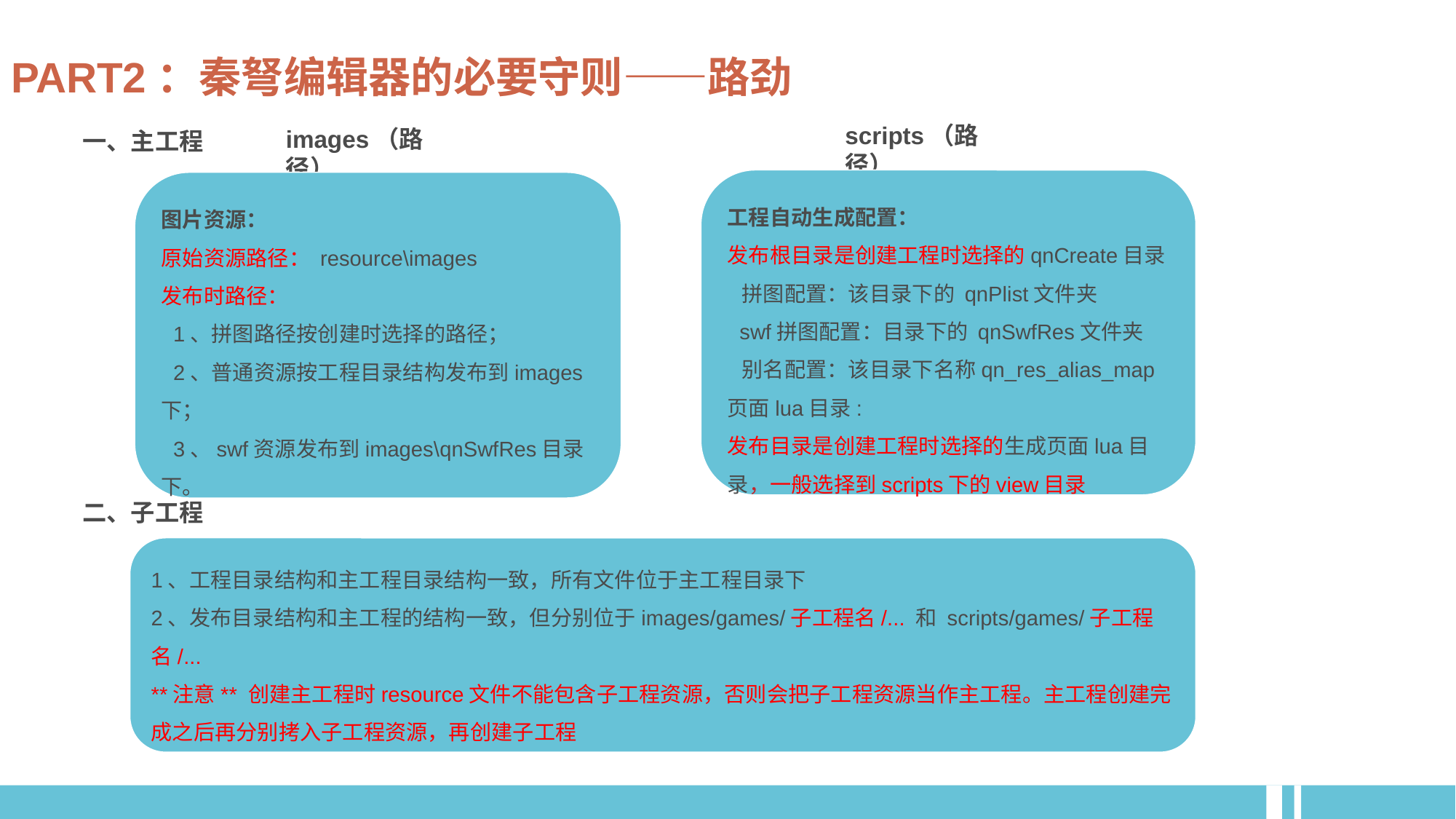

# PART2：秦弩编辑器的必要守则——路劲
一、主工程

二、子工程
scripts（路径）
images（路径）
工程自动生成配置：
发布根目录是创建工程时选择的qnCreate目录
  拼图配置：该目录下的 qnPlist文件夹
  swf拼图配置：目录下的 qnSwfRes文件夹
  别名配置：该目录下名称qn_res_alias_map
页面lua目录:
发布目录是创建工程时选择的生成页面lua目录，一般选择到scripts下的view目录
图片资源：
原始资源路径： resource\images
发布时路径：
  1、拼图路径按创建时选择的路径；
  2、普通资源按工程目录结构发布到images下；
  3、swf资源发布到images\qnSwfRes目录下。

1、工程目录结构和主工程目录结构一致，所有文件位于主工程目录下
2、发布目录结构和主工程的结构一致，但分别位于images/games/子工程名/... 和 scripts/games/子工程名/...
**注意** 创建主工程时resource文件不能包含子工程资源，否则会把子工程资源当作主工程。主工程创建完成之后再分别拷入子工程资源，再创建子工程